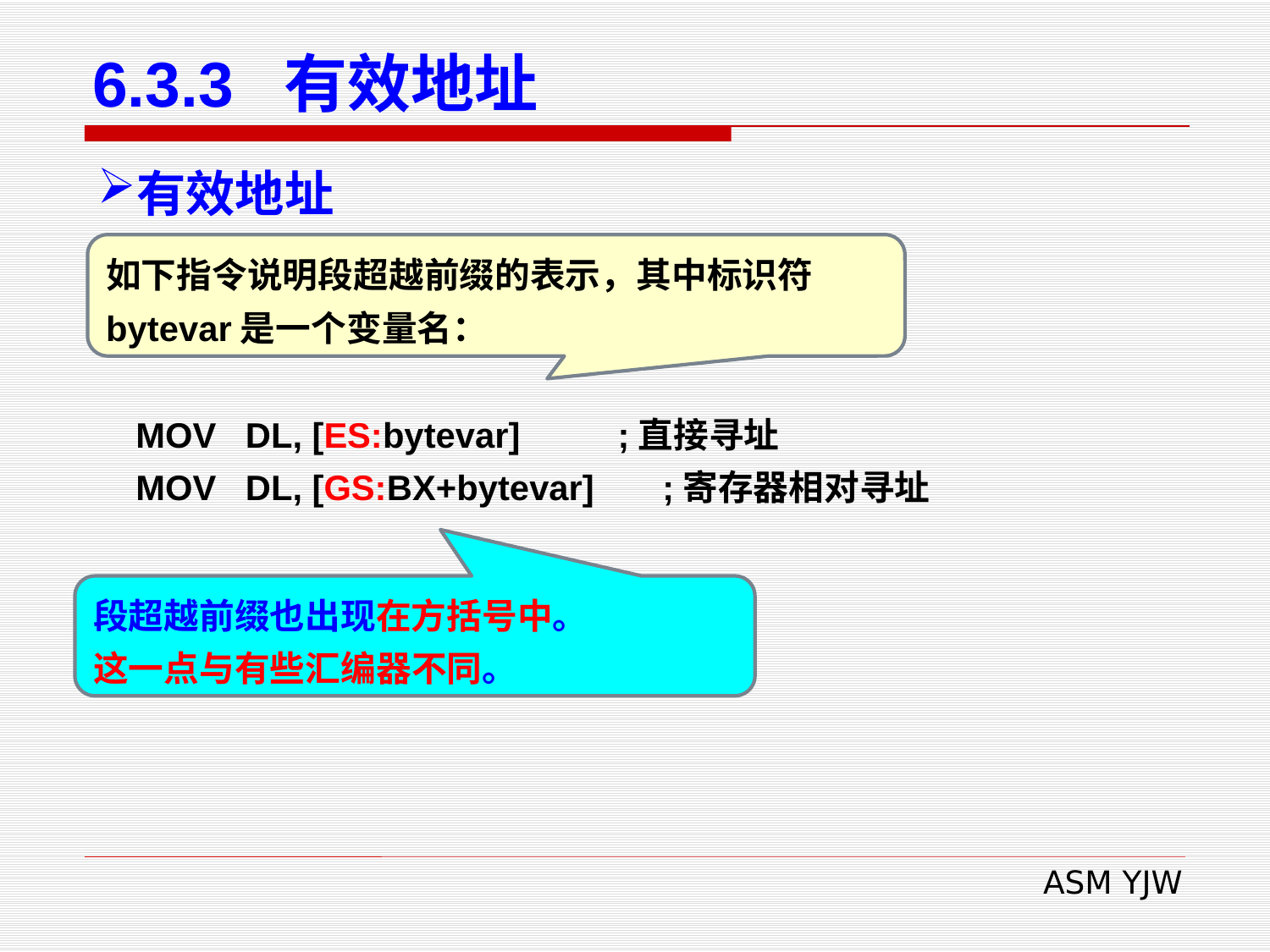

# 6.3.3  有效地址
有效地址

如下指令说明段超越前缀的表示，其中标识符bytevar是一个变量名：
    MOV   DL, [ES:bytevar]          ;直接寻址
    MOV   DL, [GS:BX+bytevar]       ;寄存器相对寻址
段超越前缀也出现在方括号中。
这一点与有些汇编器不同。